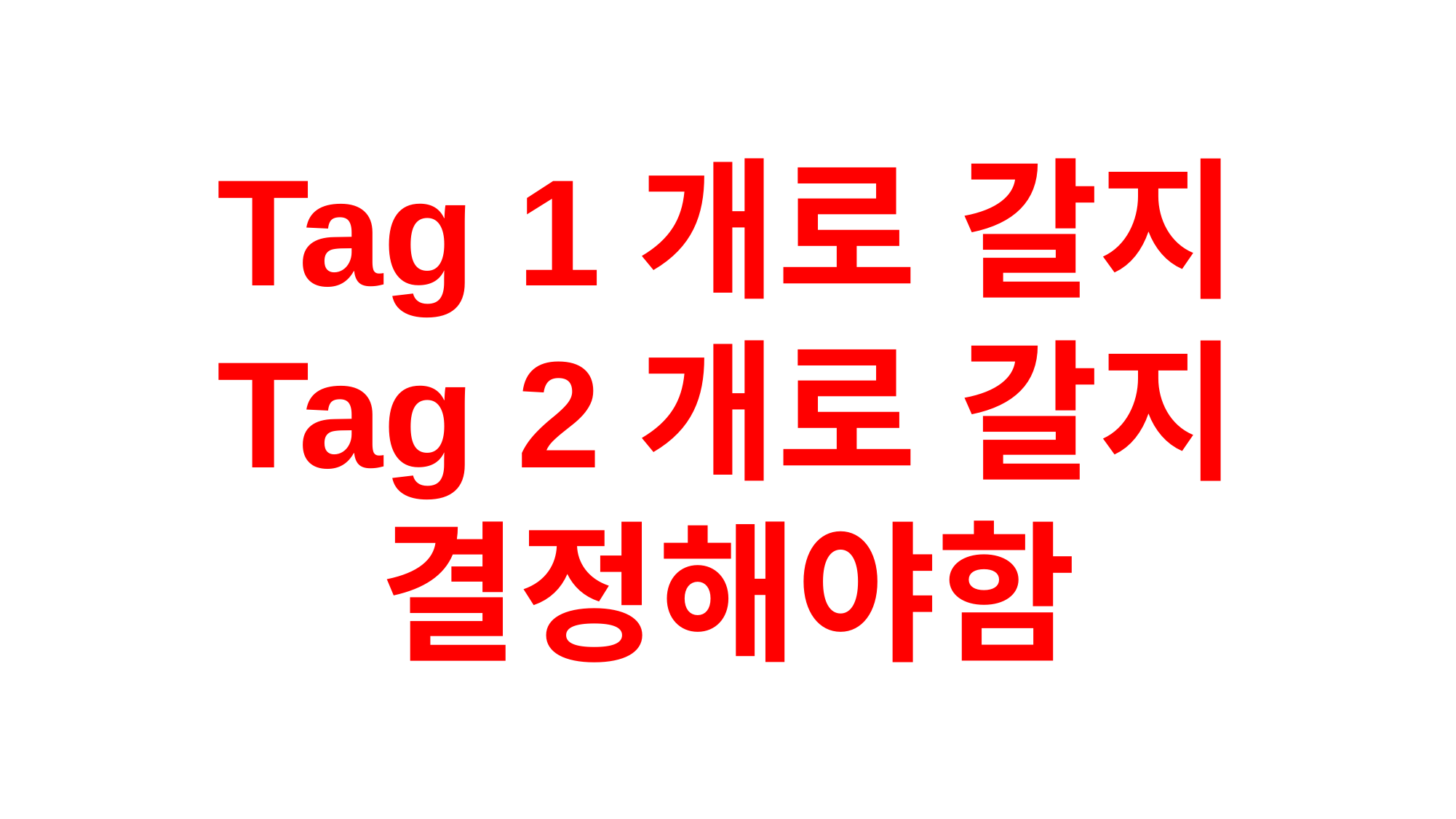

Tag 1개로 갈지
Tag 2개로 갈지
결정해야함